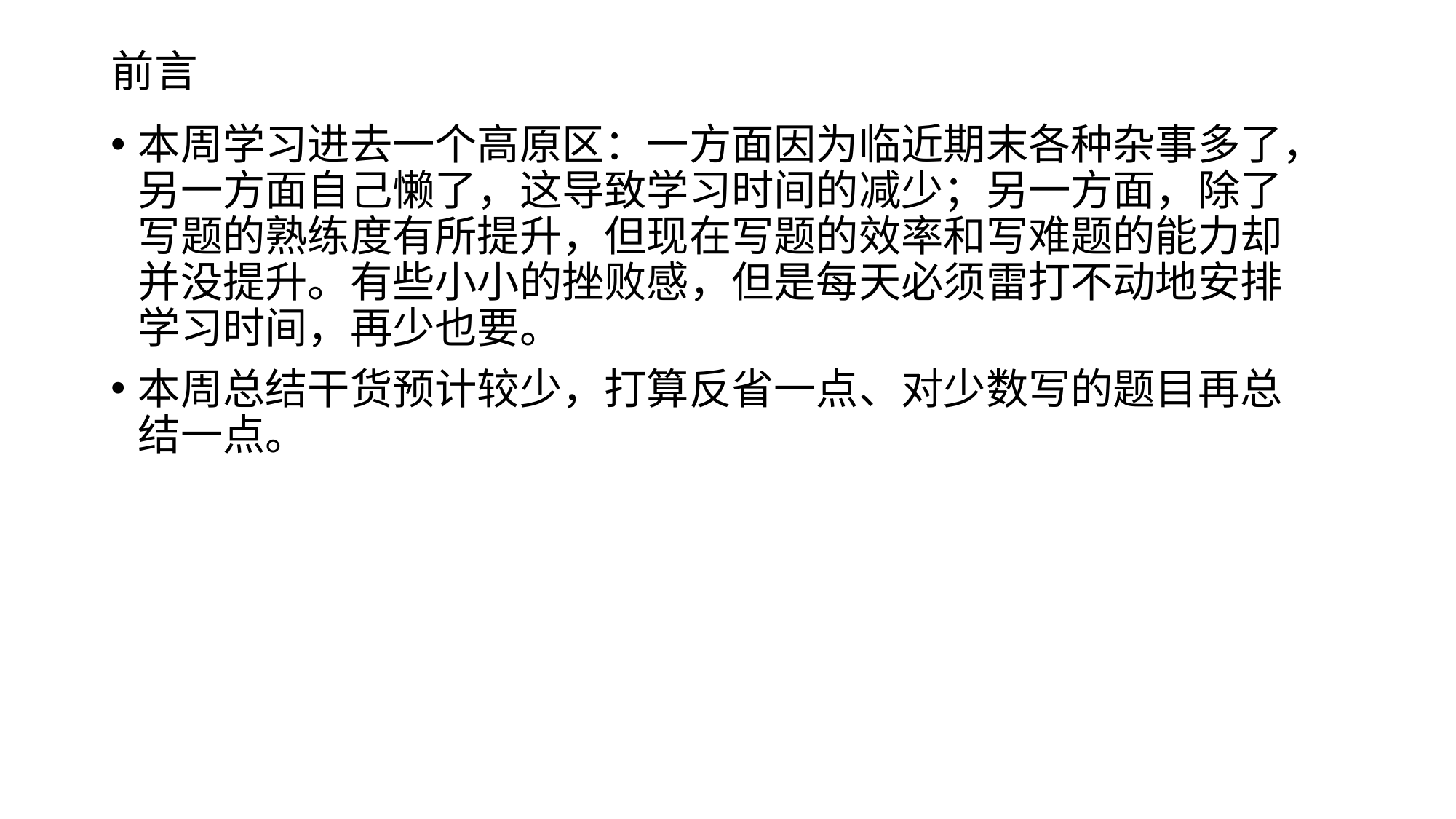

# 前言
本周学习进去一个高原区：一方面因为临近期末各种杂事多了，另一方面自己懒了，这导致学习时间的减少；另一方面，除了写题的熟练度有所提升，但现在写题的效率和写难题的能力却并没提升。有些小小的挫败感，但是每天必须雷打不动地安排学习时间，再少也要。
本周总结干货预计较少，打算反省一点、对少数写的题目再总结一点。